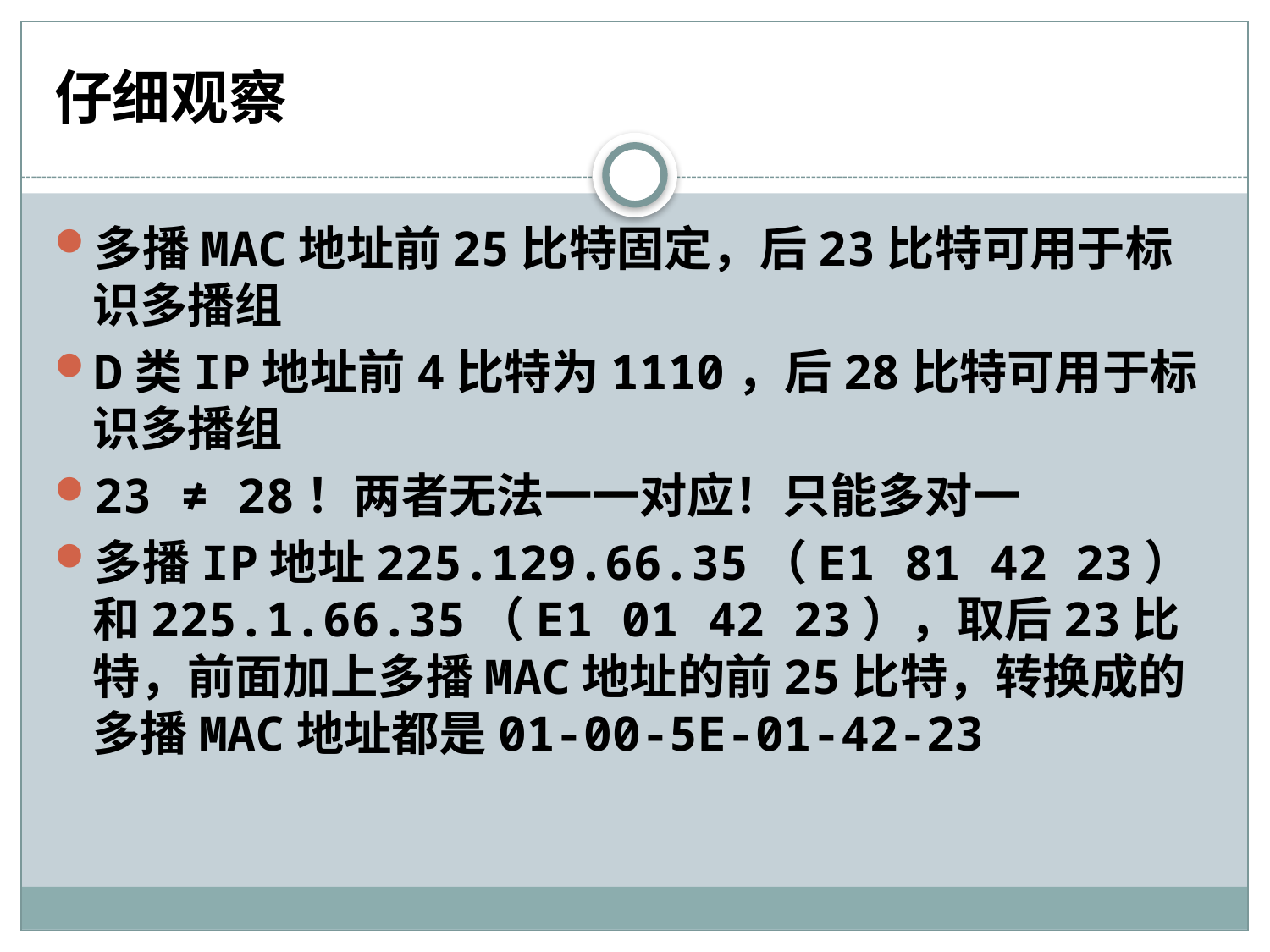

# 仔细观察
多播MAC地址前25比特固定，后23比特可用于标识多播组
D类IP地址前4比特为1110，后28比特可用于标识多播组
23 ≠ 28！两者无法一一对应！只能多对一
多播IP地址225.129.66.35（E1 81 42 23）和225.1.66.35（E1 01 42 23），取后23比特，前面加上多播MAC地址的前25比特，转换成的多播MAC地址都是01-00-5E-01-42-23